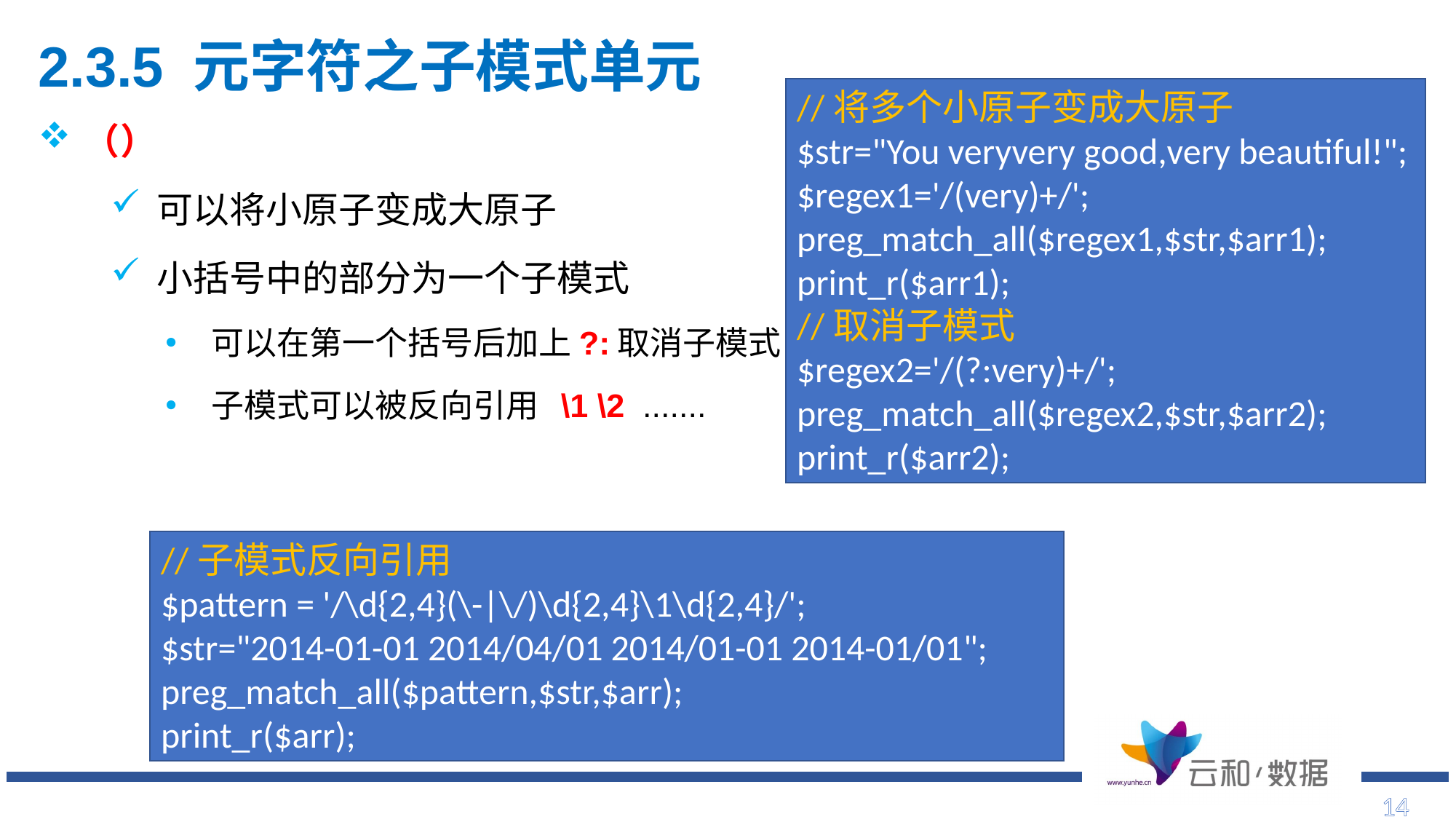

2.3.5 元字符之子模式单元
# （）
可以将小原子变成大原子
小括号中的部分为一个子模式
可以在第一个括号后加上?:取消子模式
子模式可以被反向引用  \1 \2  .......

//将多个小原子变成大原子
$str="You veryvery good,very beautiful!";
$regex1='/(very)+/';
preg_match_all($regex1,$str,$arr1);
print_r($arr1);
//取消子模式
$regex2='/(?:very)+/';  preg_match_all($regex2,$str,$arr2);
print_r($arr2);
//子模式反向引用
$pattern = '/\d{2,4}(\-|\/)\d{2,4}\1\d{2,4}/';
$str="2014-01-01 2014/04/01 2014/01-01 2014-01/01";
preg_match_all($pattern,$str,$arr);
print_r($arr);